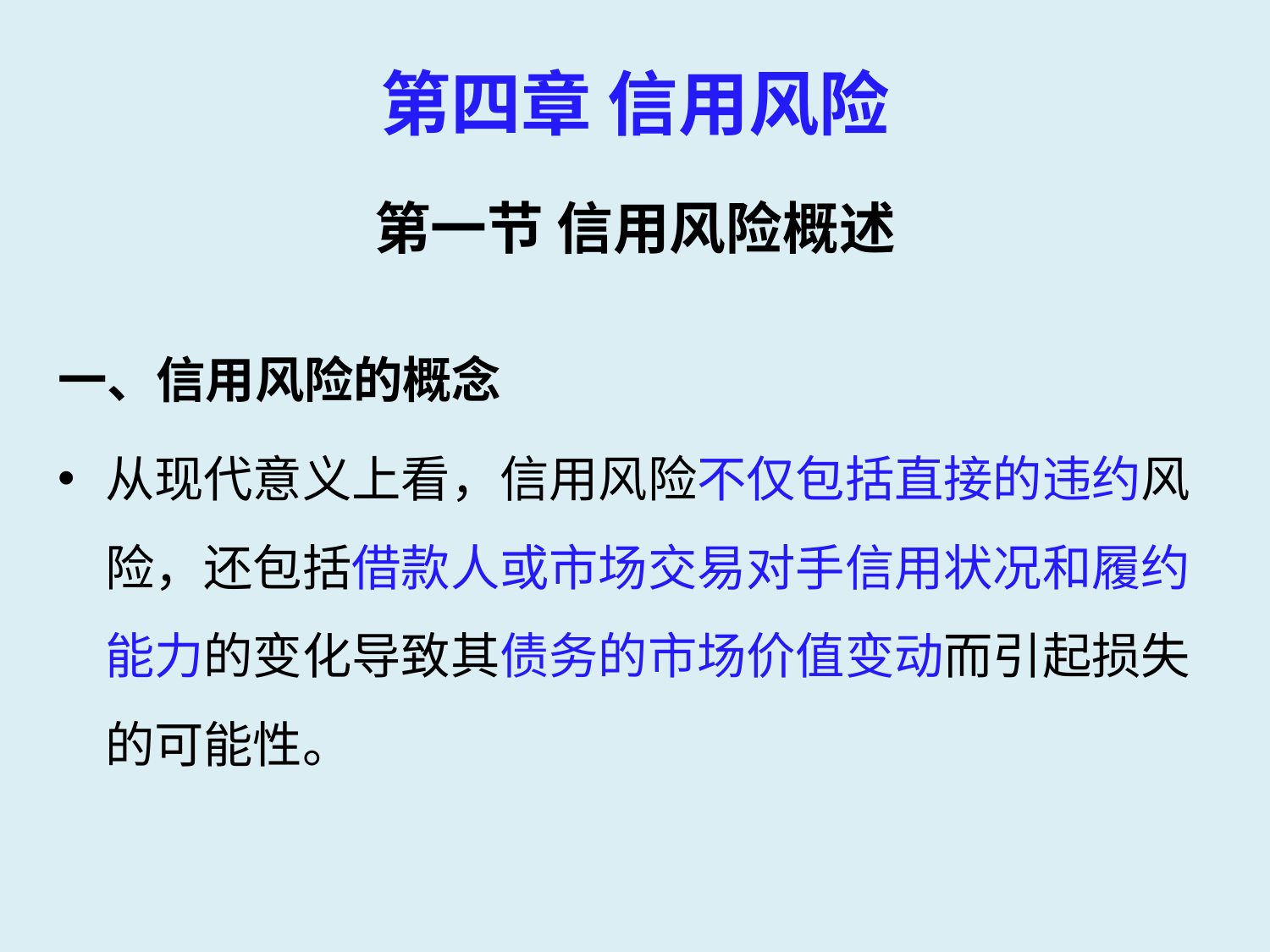

# 第四章 信用风险
第一节 信用风险概述

一、信用风险的概念
从现代意义上看，信用风险不仅包括直接的违约风险，还包括借款人或市场交易对手信用状况和履约能力的变化导致其债务的市场价值变动而引起损失的可能性。